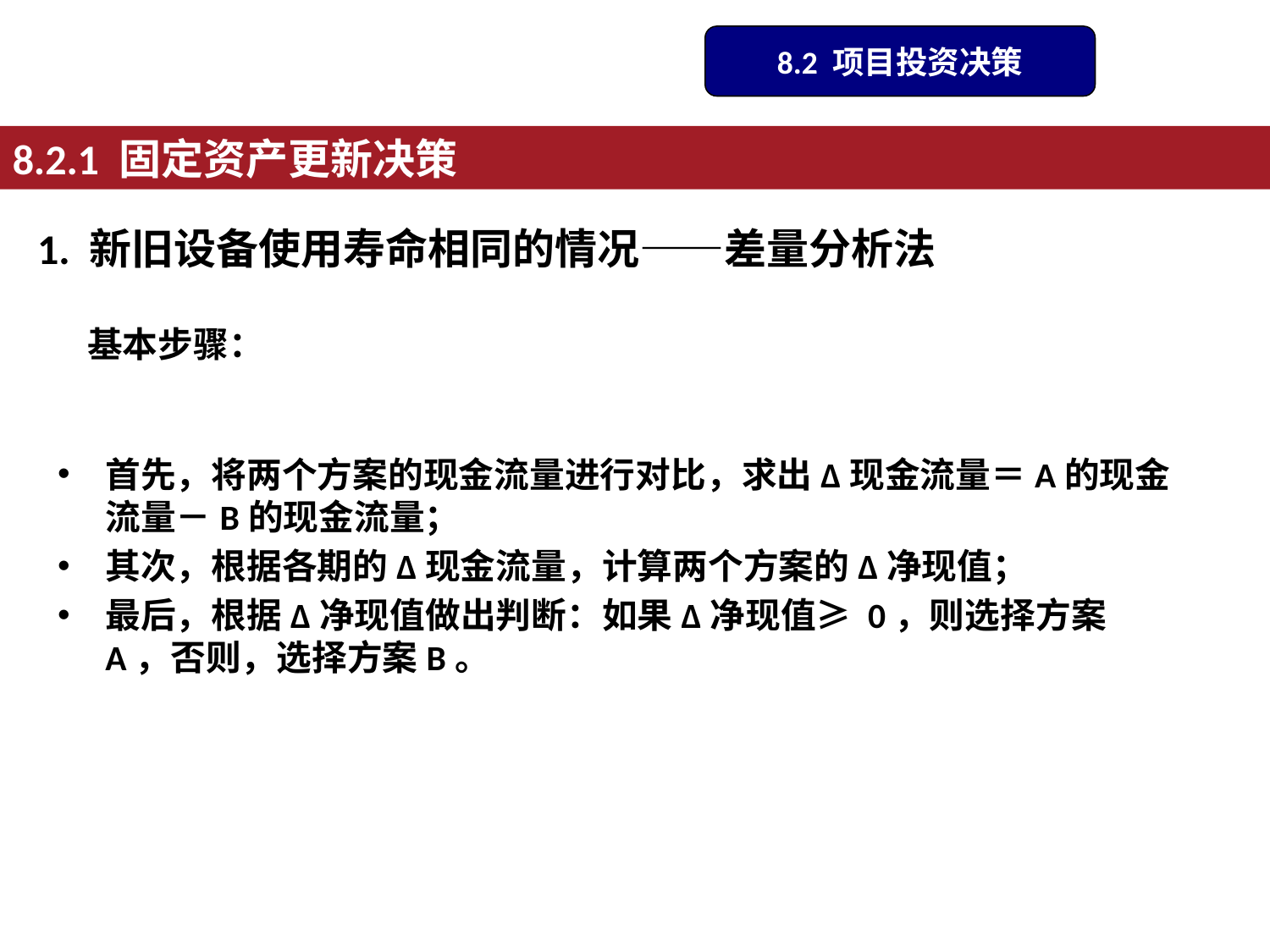

8.2 项目投资决策
8.2.1 固定资产更新决策
1. 新旧设备使用寿命相同的情况——差量分析法
基本步骤：
首先，将两个方案的现金流量进行对比，求出Δ现金流量＝A的现金流量－B的现金流量；
其次，根据各期的Δ现金流量，计算两个方案的Δ净现值；
最后，根据Δ净现值做出判断：如果Δ净现值≥ 0，则选择方案A，否则，选择方案B。